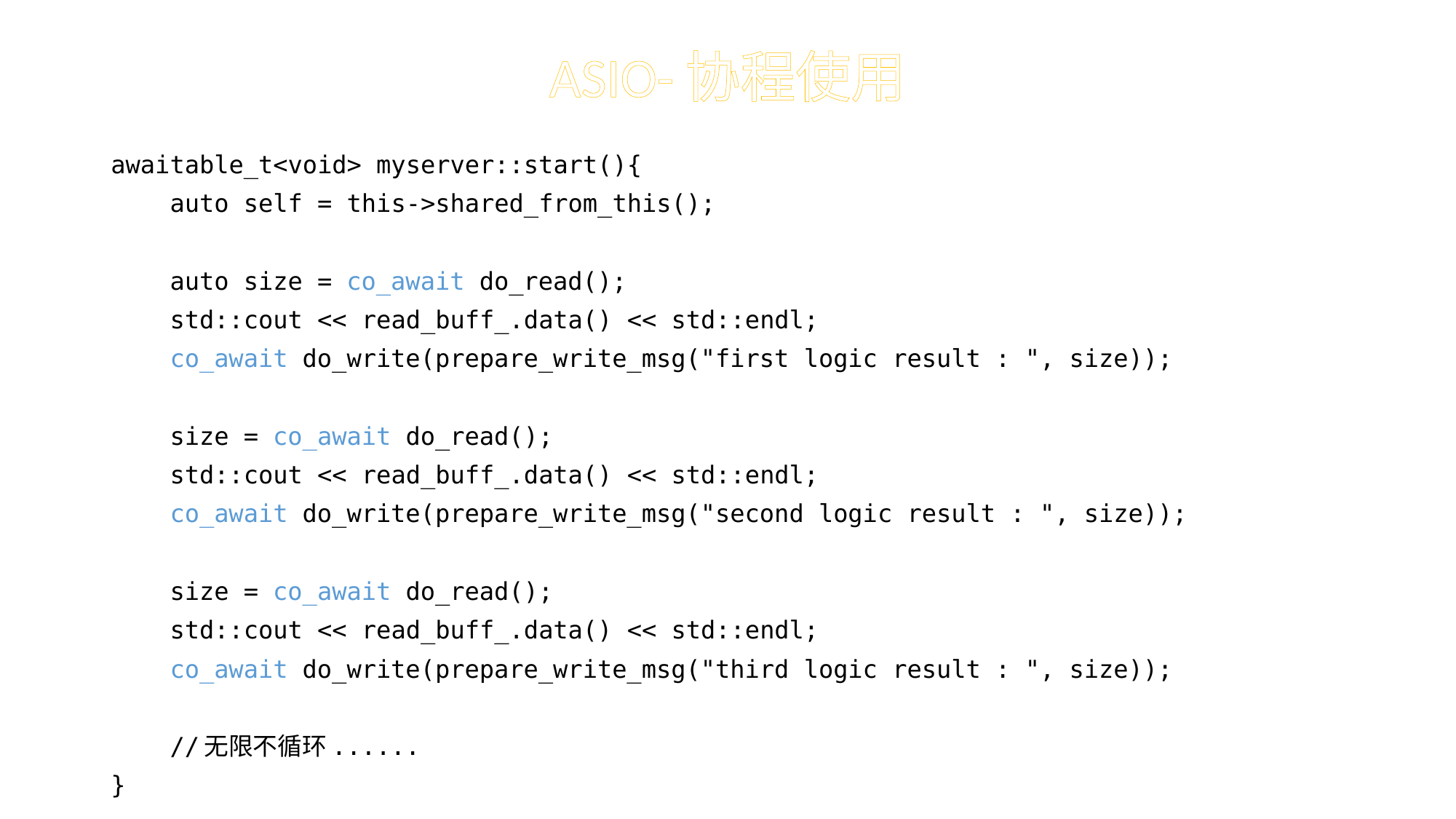

# ASIO-协程使用
awaitable_t<void> myserver::start(){
    auto self = this->shared_from_this();

    auto size = co_await do_read();
    std::cout << read_buff_.data() << std::endl;
    co_await do_write(prepare_write_msg("first logic result : ", size));

    size = co_await do_read();
    std::cout << read_buff_.data() << std::endl;
    co_await do_write(prepare_write_msg("second logic result : ", size));

    size = co_await do_read();
    std::cout << read_buff_.data() << std::endl;
    co_await do_write(prepare_write_msg("third logic result : ", size));

    //无限不循环......
}